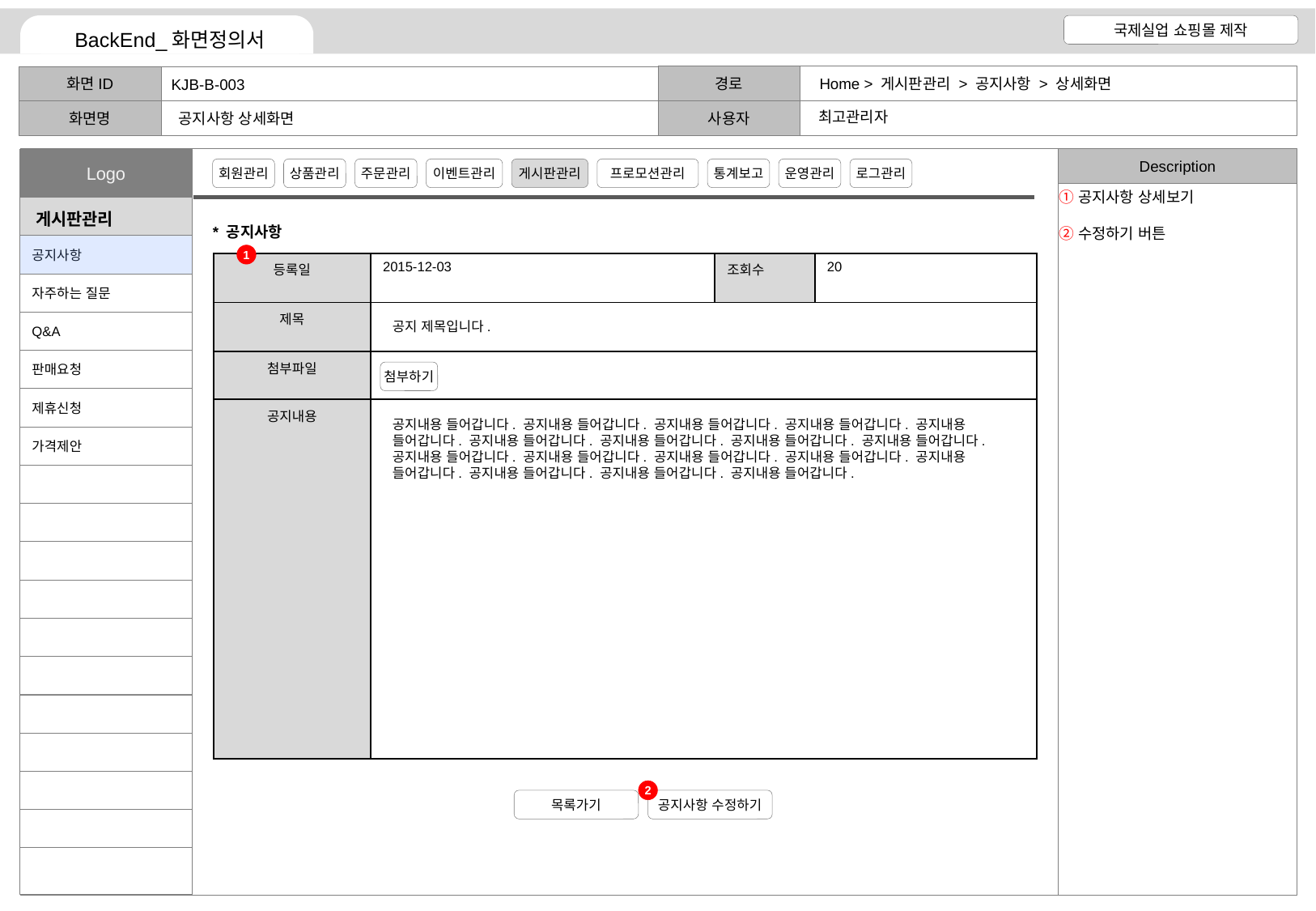

Home > 게시판관리 > 공지사항 > 상세화면
KJB-B-003
최고관리자
공지사항 상세화면
공지사항 상세보기

수정하기 버튼
* 공지사항

1
| 등록일 | 2015-12-03 | 조회수 | 20 |
| --- | --- | --- | --- |
| 제목 |  |  |  |
| 첨부파일 |  |  |  |
| 공지내용 |  |  |  |
공지 제목입니다.

첨부하기
공지내용 들어갑니다. 공지내용 들어갑니다. 공지내용 들어갑니다. 공지내용 들어갑니다. 공지내용 들어갑니다. 공지내용 들어갑니다. 공지내용 들어갑니다. 공지내용 들어갑니다. 공지내용 들어갑니다. 공지내용 들어갑니다. 공지내용 들어갑니다. 공지내용 들어갑니다. 공지내용 들어갑니다. 공지내용 들어갑니다. 공지내용 들어갑니다. 공지내용 들어갑니다. 공지내용 들어갑니다.

2
목록가기
공지사항 수정하기